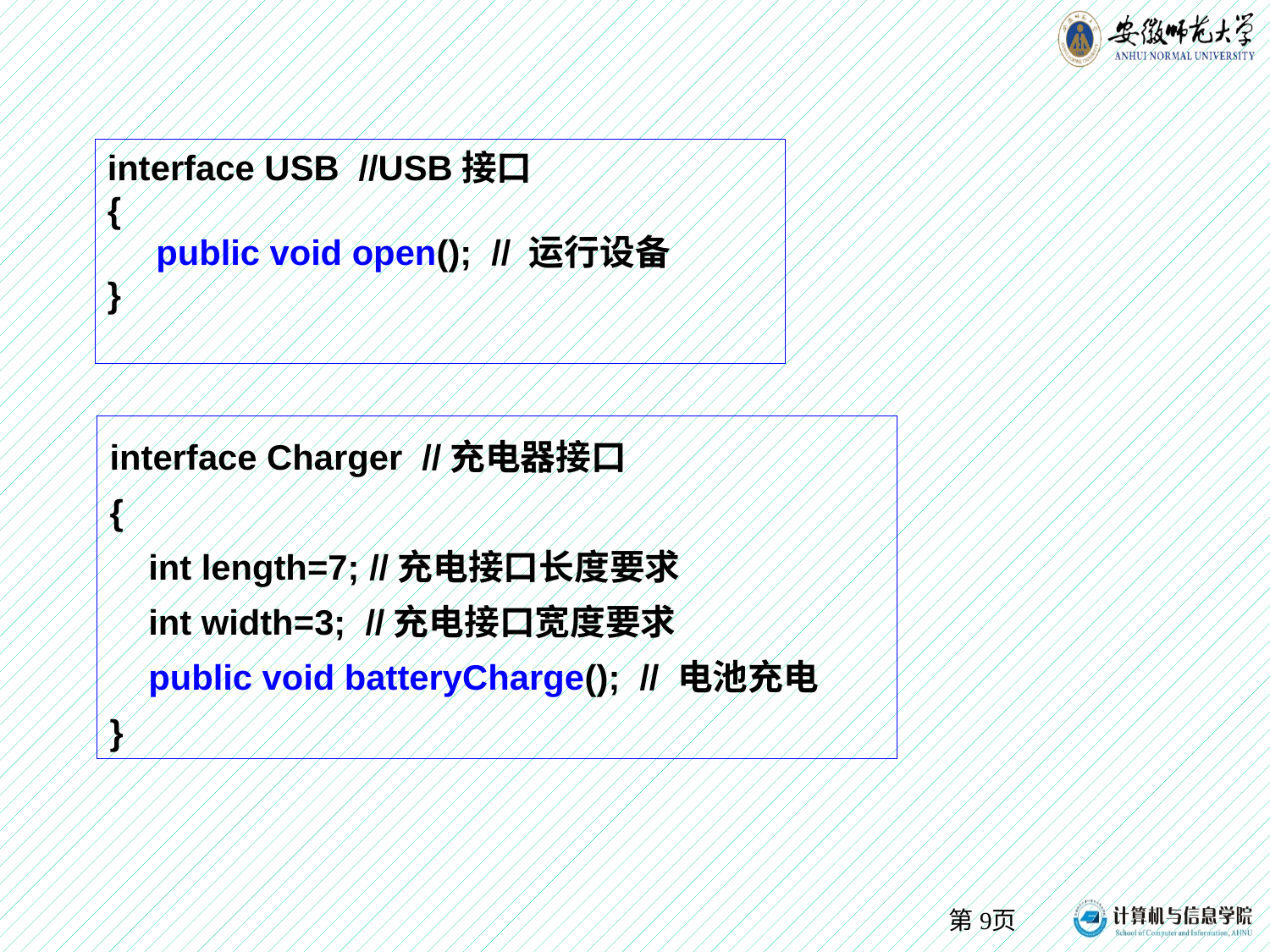

interface USB  //USB接口
{
     public void open();  // 运行设备
}

interface Charger  //充电器接口
{
    int length=7; //充电接口长度要求
    int width=3;  //充电接口宽度要求
    public void batteryCharge();  // 电池充电
}
第9页